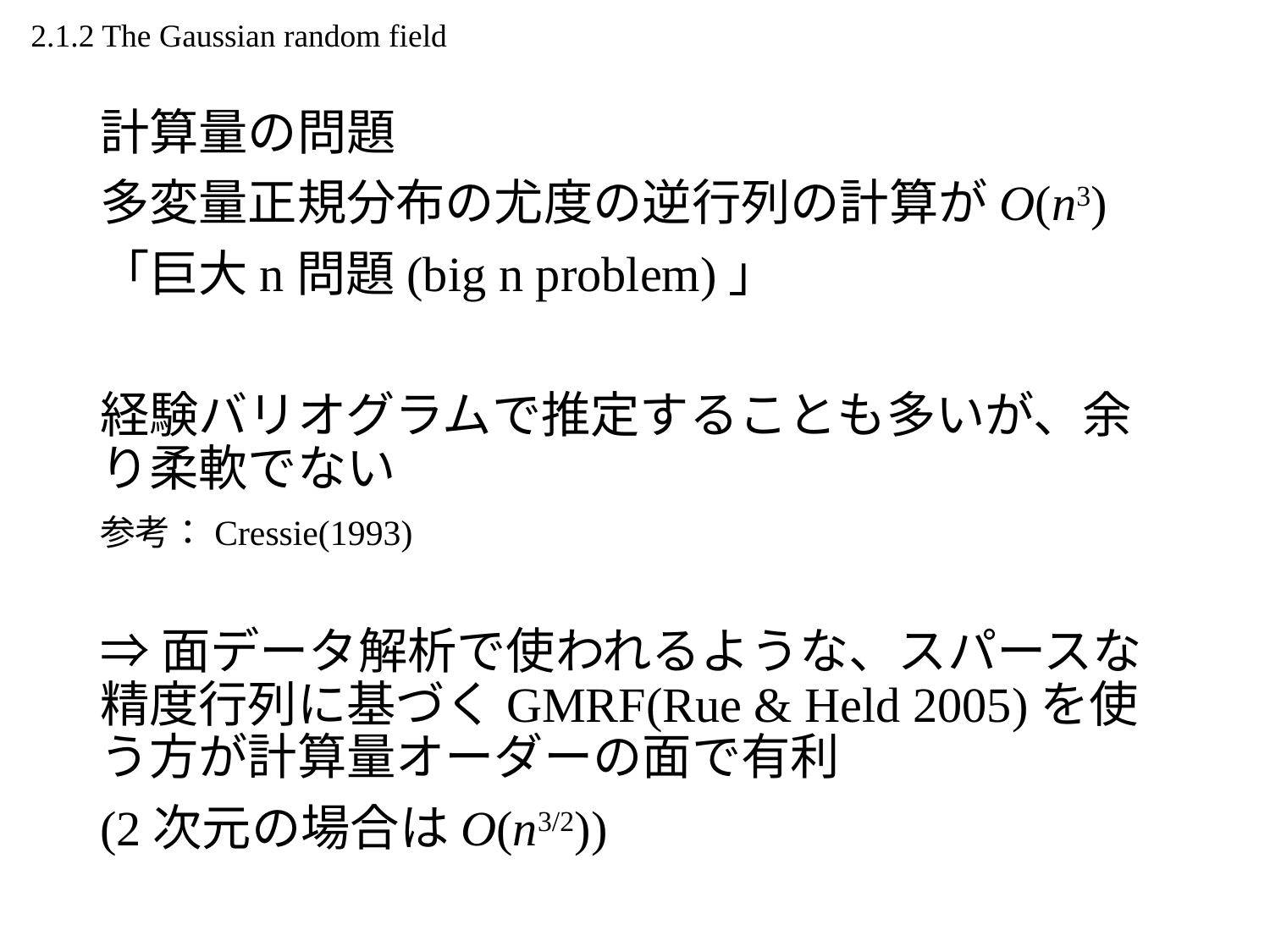

2.1.2 The Gaussian random field
計算量の問題
多変量正規分布の尤度の逆行列の計算がO(n3)
「巨大n問題(big n problem)」

経験バリオグラムで推定することも多いが、余り柔軟でない
参考：Cressie(1993)

⇒面データ解析で使われるような、スパースな精度行列に基づくGMRF(Rue & Held 2005)を使う方が計算量オーダーの面で有利
(2次元の場合はO(n3/2))